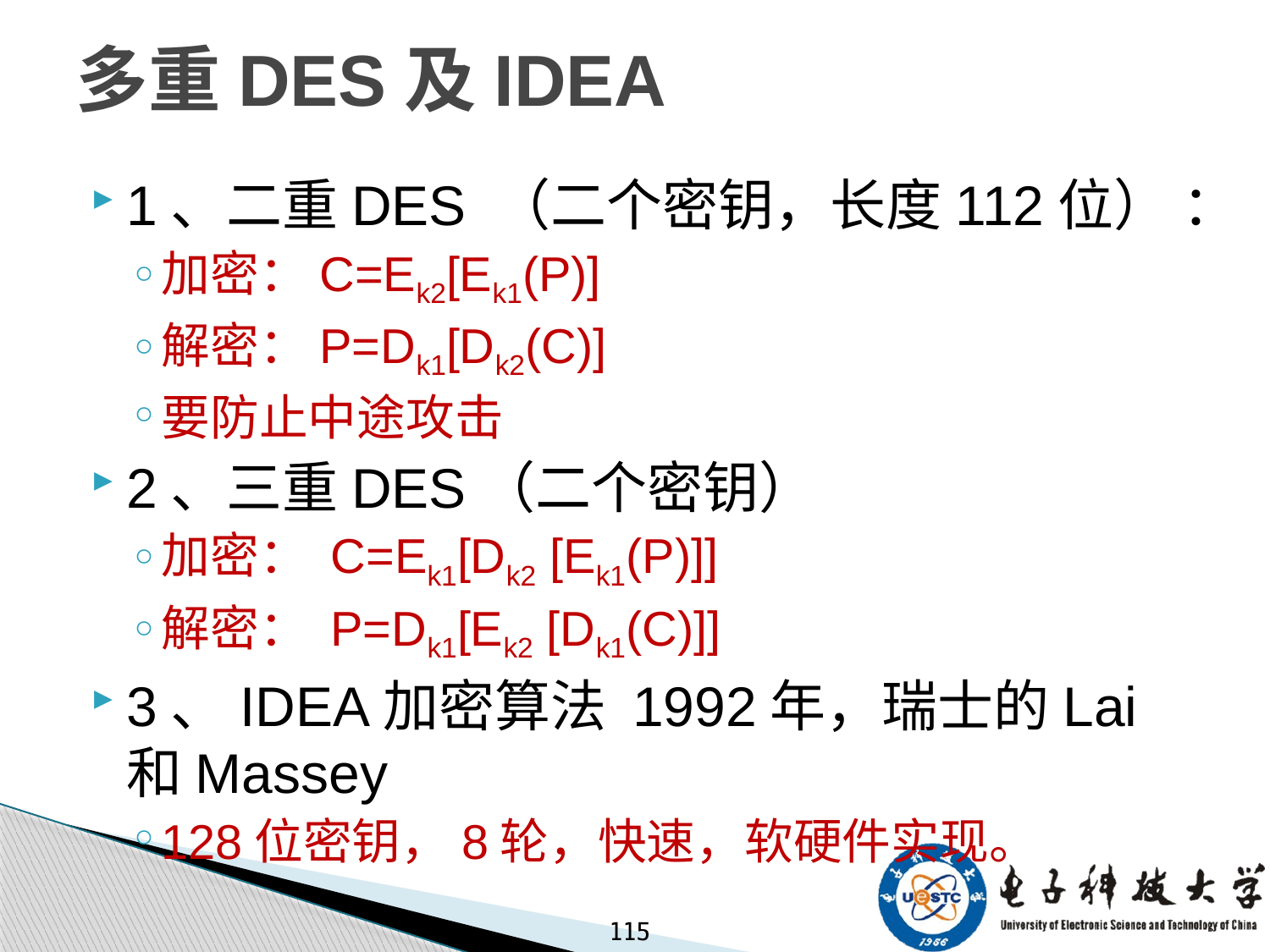

# 多重DES及IDEA
1、二重DES （二个密钥，长度112位） ：
加密：C=Ek2[Ek1(P)]
解密：P=Dk1[Dk2(C)]
要防止中途攻击
2、三重DES（二个密钥）
加密： C=Ek1[Dk2 [Ek1(P)]]
解密： P=Dk1[Ek2 [Dk1(C)]]
3、IDEA加密算法 1992年，瑞士的Lai和Massey
128位密钥，8轮，快速，软硬件实现。
115